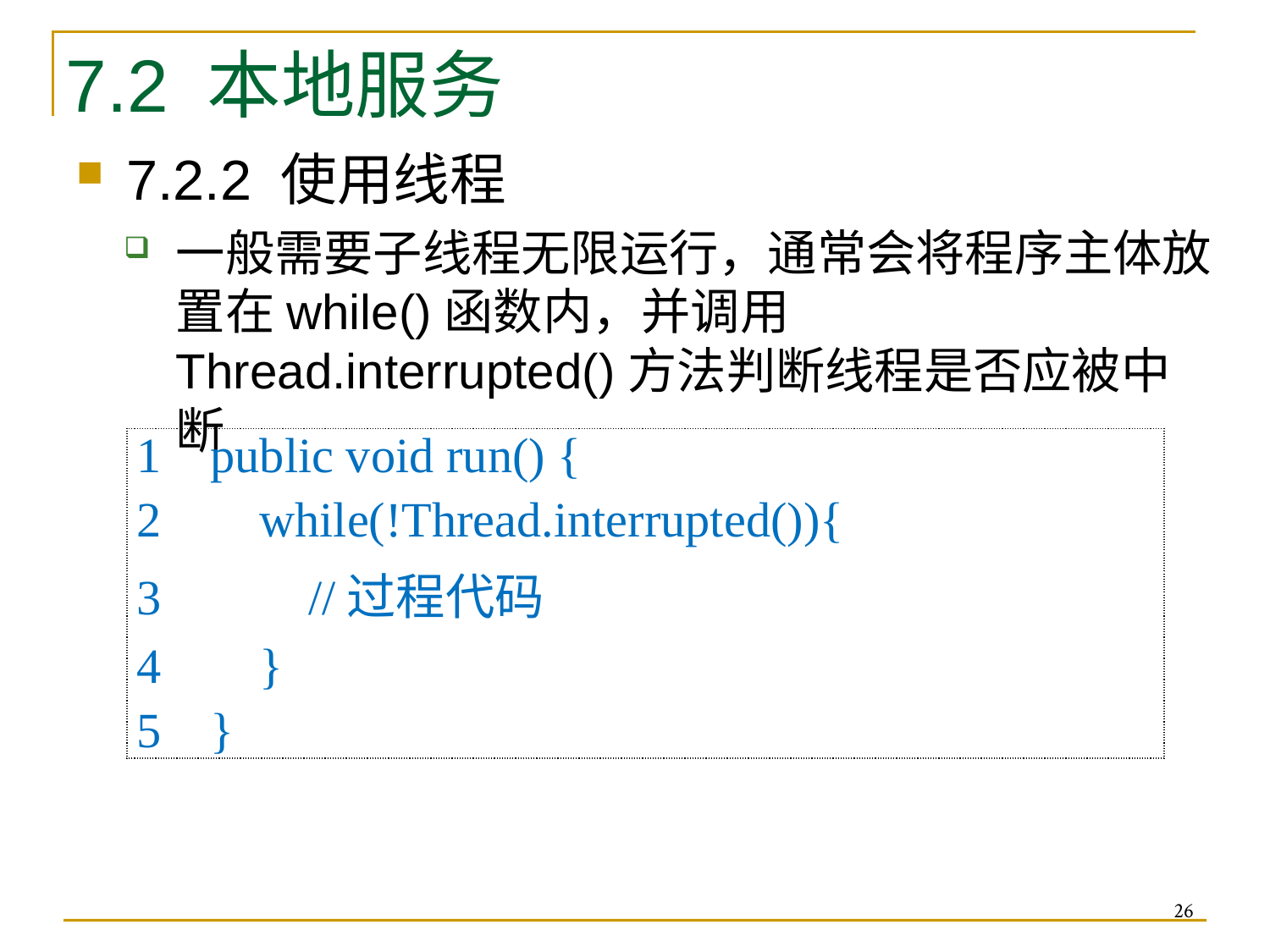

7.2 本地服务
7.2.2 使用线程
一般需要子线程无限运行，通常会将程序主体放置在while()函数内，并调用Thread.interrupted()方法判断线程是否应被中断
| 1 public void run() { 2 while(!Thread.interrupted()){ 3 //过程代码 4 } 5 } |
| --- |
26